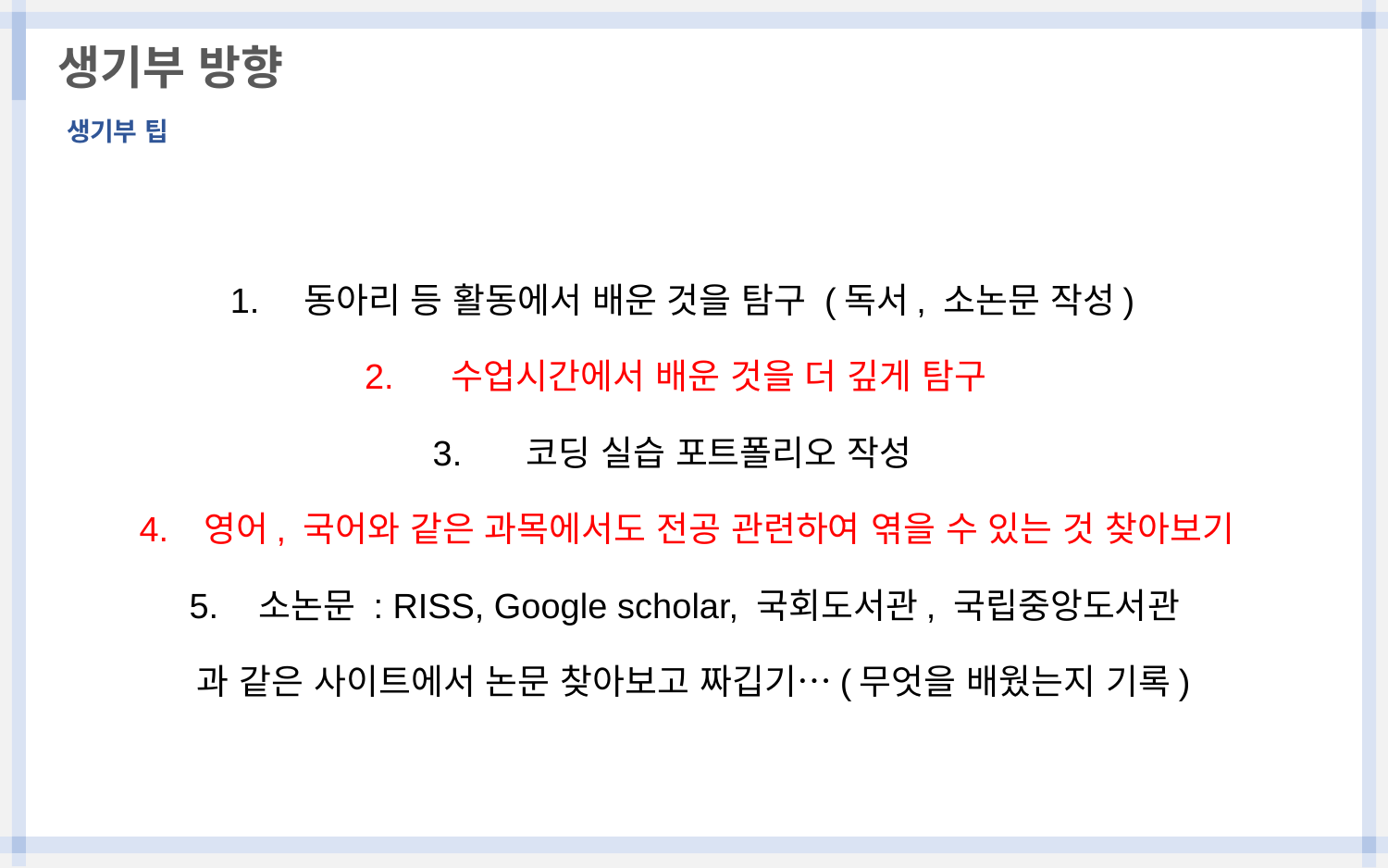

생기부 방향
생기부 팁

동아리 등 활동에서 배운 것을 탐구 (독서, 소논문 작성)
수업시간에서 배운 것을 더 깊게 탐구
코딩 실습 포트폴리오 작성
영어, 국어와 같은 과목에서도 전공 관련하여 엮을 수 있는 것 찾아보기
소논문 : RISS, Google scholar, 국회도서관, 국립중앙도서관
과 같은 사이트에서 논문 찾아보고 짜깁기…(무엇을 배웠는지 기록)